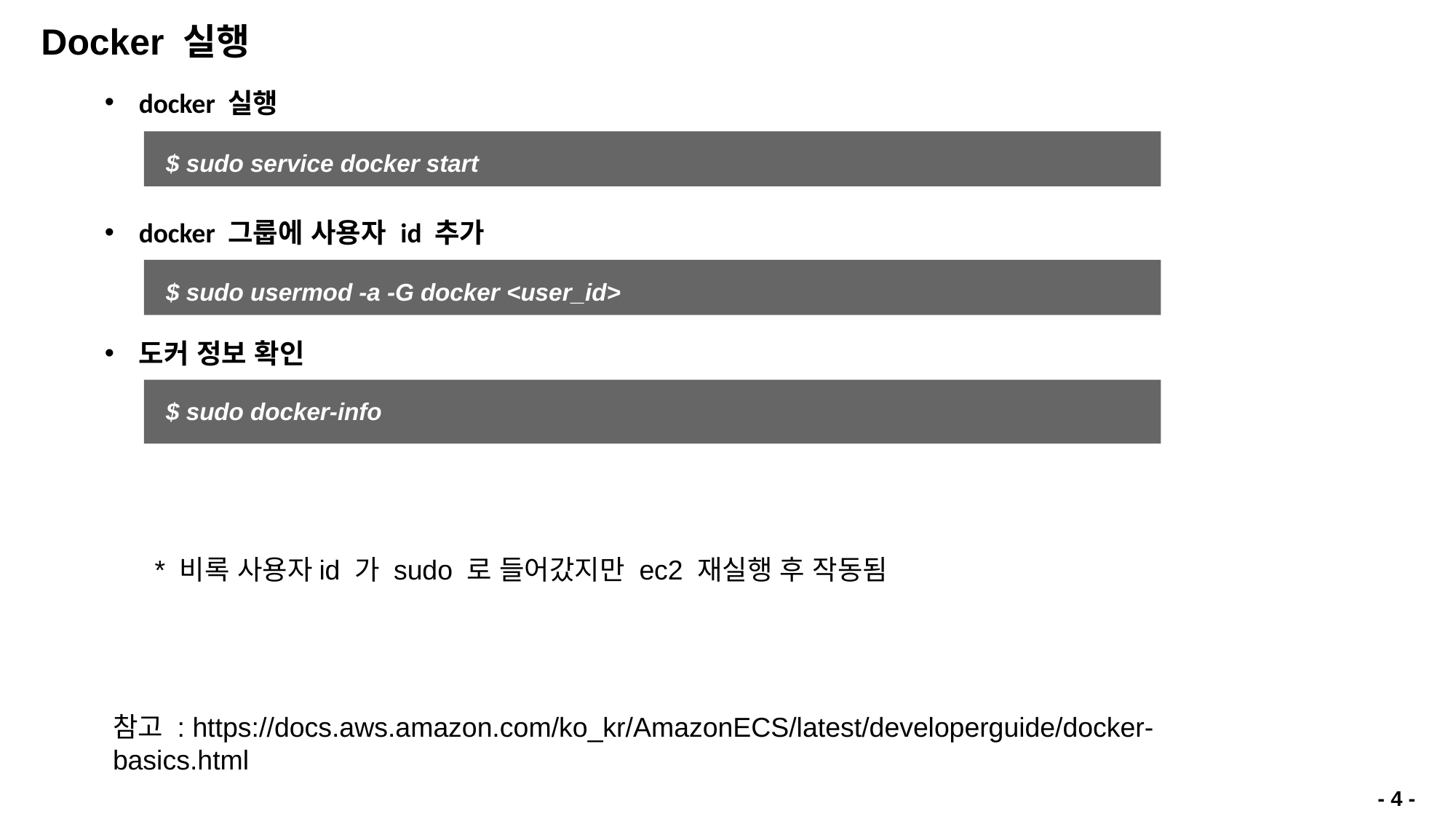

Docker 실행
docker 실행
$ sudo service docker start
docker 그룹에 사용자 id 추가
$ sudo usermod -a -G docker <user_id>
도커 정보 확인
$ sudo docker-info
* 비록 사용자id 가 sudo 로 들어갔지만 ec2 재실행 후 작동됨
참고 : https://docs.aws.amazon.com/ko_kr/AmazonECS/latest/developerguide/docker-basics.html